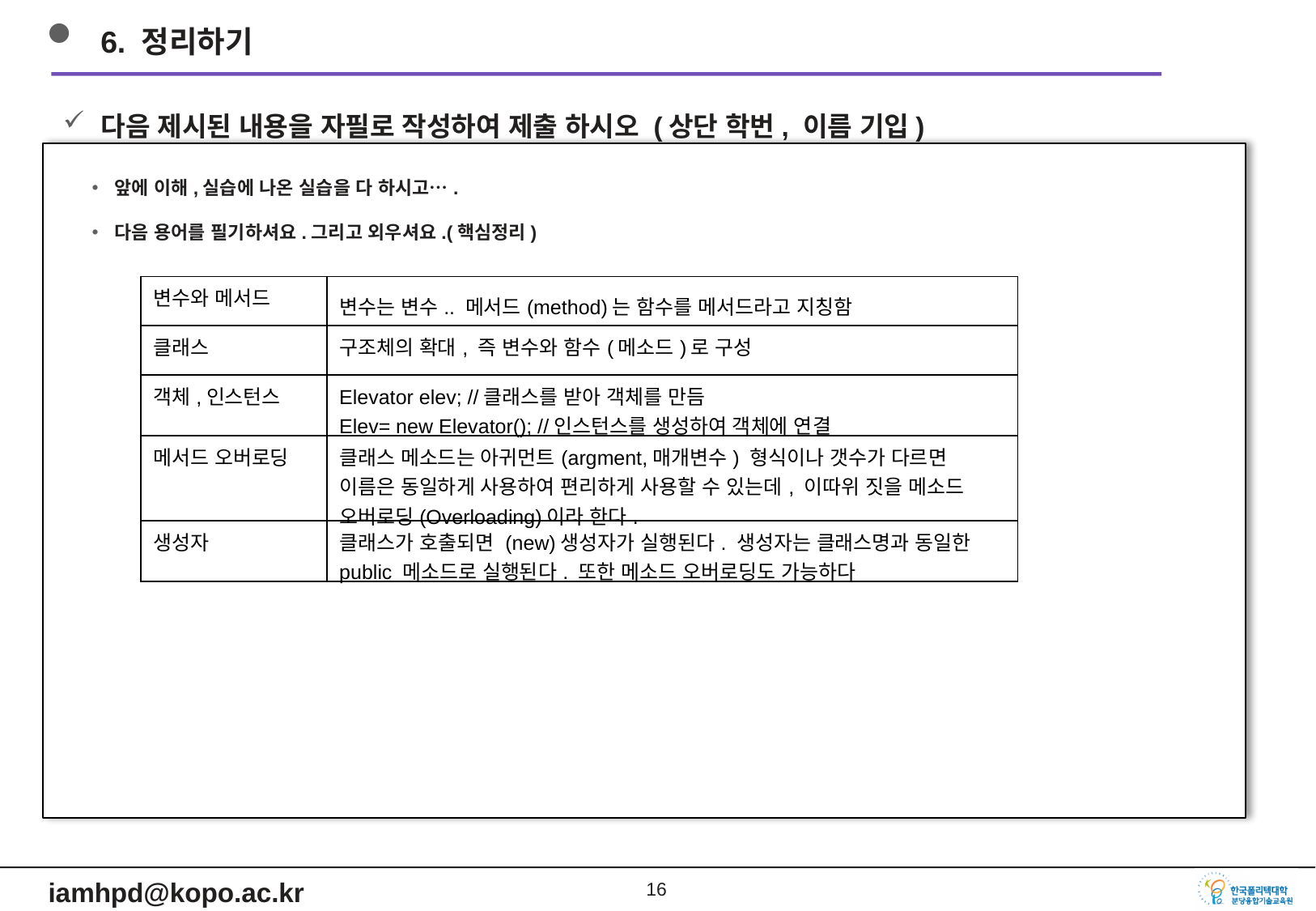

6. 정리하기
다음 제시된 내용을 자필로 작성하여 제출 하시오 (상단 학번, 이름 기입)

앞에 이해,실습에 나온 실습을 다 하시고….

다음 용어를 필기하셔요.그리고 외우셔요.(핵심정리)
| 변수와 메서드 | 변수는 변수.. 메서드(method)는 함수를 메서드라고 지칭함 |
| --- | --- |
| 클래스 | 구조체의 확대, 즉 변수와 함수(메소드)로 구성 |
| 객체,인스턴스 | Elevator elev; //클래스를 받아 객체를 만듬 Elev= new Elevator(); //인스턴스를 생성하여 객체에 연결 |
| 메서드 오버로딩 | 클래스 메소드는 아귀먼트(argment,매개변수) 형식이나 갯수가 다르면 이름은 동일하게 사용하여 편리하게 사용할 수 있는데, 이따위 짓을 메소드 오버로딩(Overloading)이라 한다. |
| 생성자 | 클래스가 호출되면 (new)생성자가 실행된다. 생성자는 클래스명과 동일한 public 메소드로 실행된다. 또한 메소드 오버로딩도 가능하다 |
16